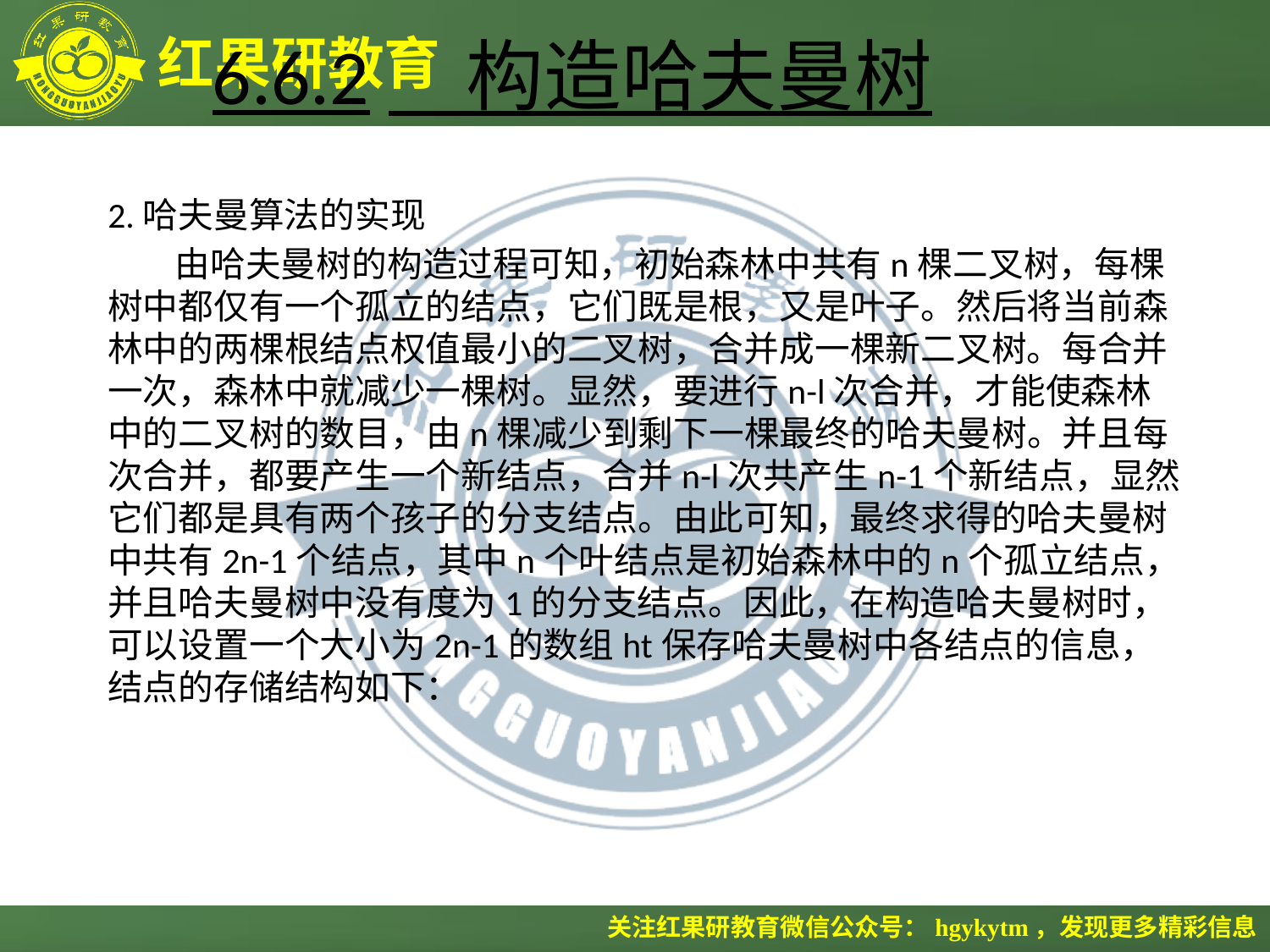

# 6.6.2　构造哈夫曼树
2.哈夫曼算法的实现
   　由哈夫曼树的构造过程可知，初始森林中共有n棵二叉树，每棵树中都仅有一个孤立的结点，它们既是根，又是叶子。然后将当前森林中的两棵根结点权值最小的二叉树，合并成一棵新二叉树。每合并一次，森林中就减少一棵树。显然，要进行n-l次合并，才能使森林中的二叉树的数目，由n棵减少到剩下一棵最终的哈夫曼树。并且每次合并，都要产生一个新结点，合并n-l次共产生n-1个新结点，显然它们都是具有两个孩子的分支结点。由此可知，最终求得的哈夫曼树中共有2n-1个结点，其中n个叶结点是初始森林中的n个孤立结点，并且哈夫曼树中没有度为1的分支结点。因此，在构造哈夫曼树时，可以设置一个大小为2n-1的数组ht保存哈夫曼树中各结点的信息，结点的存储结构如下：